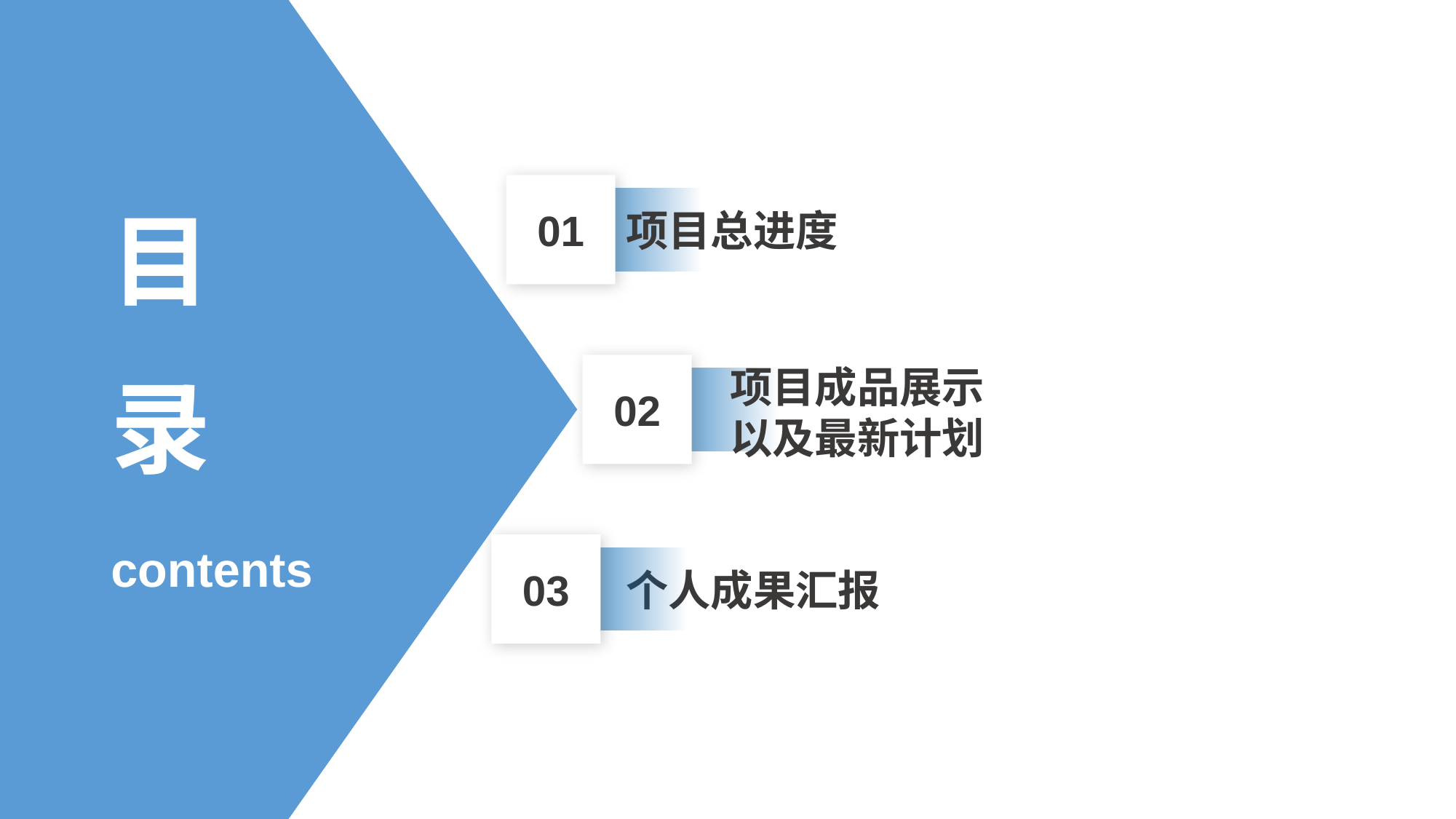

PPT模板 http://www.1ppt.com/moban/

01
项目总进度
目
项目成品展示以及最新计划

03

02
录
contents
个人成果汇报